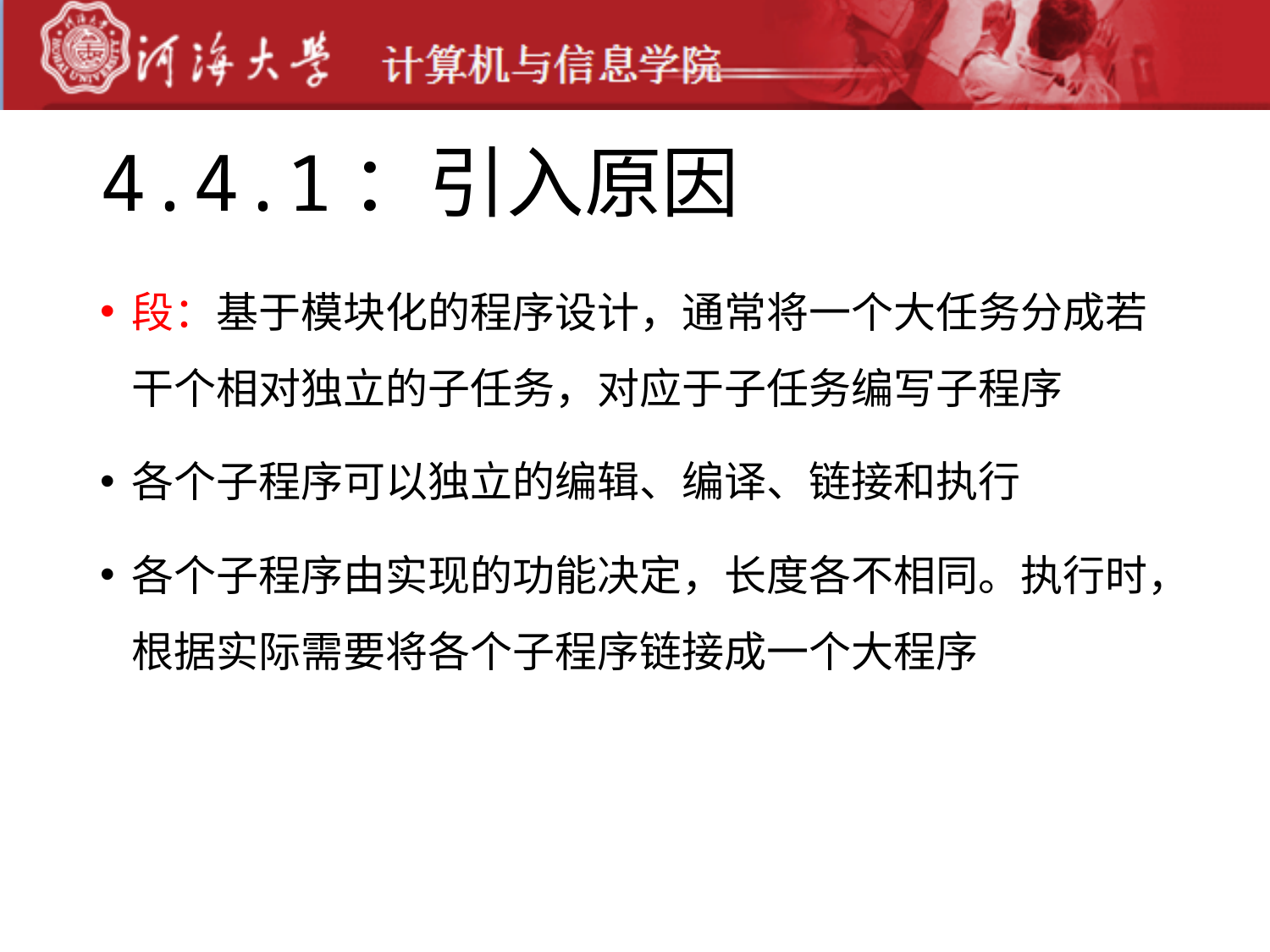

# 4.4.1：引入原因
段：基于模块化的程序设计，通常将一个大任务分成若干个相对独立的子任务，对应于子任务编写子程序
各个子程序可以独立的编辑、编译、链接和执行
各个子程序由实现的功能决定，长度各不相同。执行时，根据实际需要将各个子程序链接成一个大程序